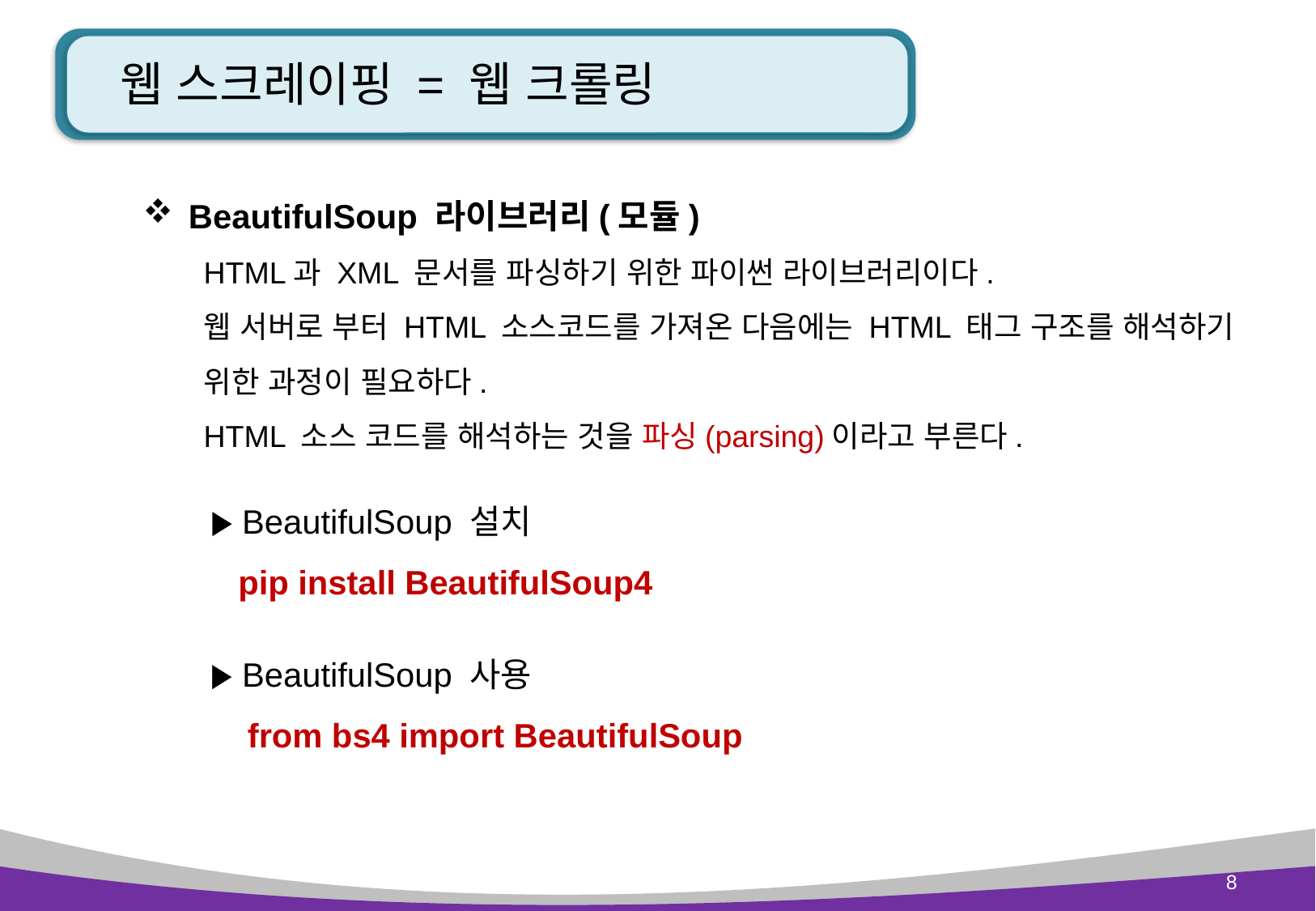

# 웹 스크레이핑 = 웹 크롤링
BeautifulSoup 라이브러리(모듈)
HTML과 XML 문서를 파싱하기 위한 파이썬 라이브러리이다.
웹 서버로 부터 HTML 소스코드를 가져온 다음에는 HTML 태그 구조를 해석하기 위한 과정이 필요하다.
HTML 소스 코드를 해석하는 것을 파싱(parsing)이라고 부른다.
▶ BeautifulSoup 설치
   pip install BeautifulSoup4
▶ BeautifulSoup 사용
    from bs4 import BeautifulSoup
8